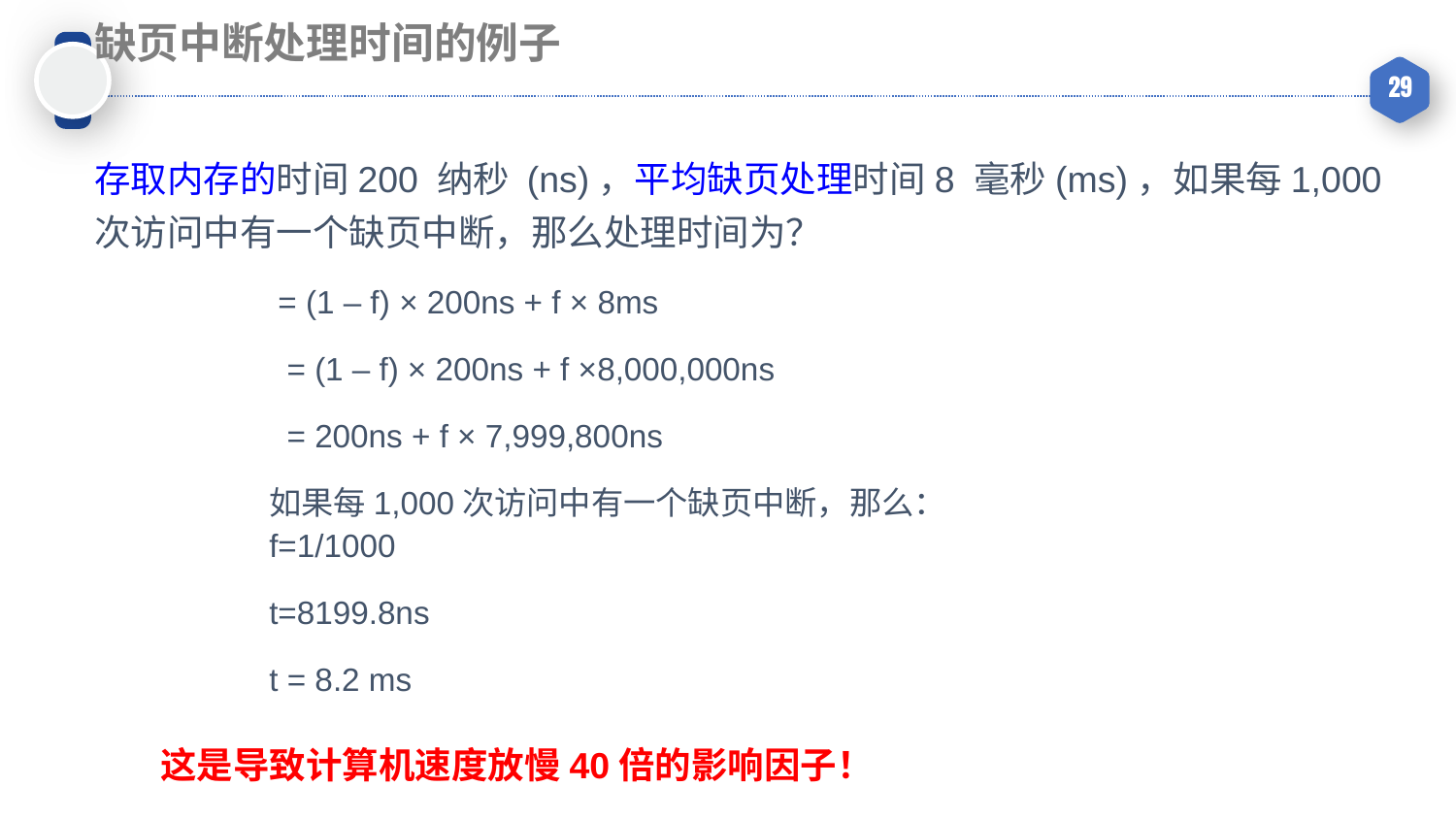

缺页中断处理时间的例子
存取内存的时间200 纳秒 (ns)，平均缺页处理时间8 毫秒(ms)，如果每1,000次访问中有一个缺页中断，那么处理时间为？
 = (1 – f) × 200ns + f × 8ms
  = (1 – f) × 200ns + f ×8,000,000ns
  = 200ns + f × 7,999,800ns
如果每1,000次访问中有一个缺页中断，那么：f=1/1000
t=8199.8ns
t = 8.2 ms
这是导致计算机速度放慢40倍的影响因子！